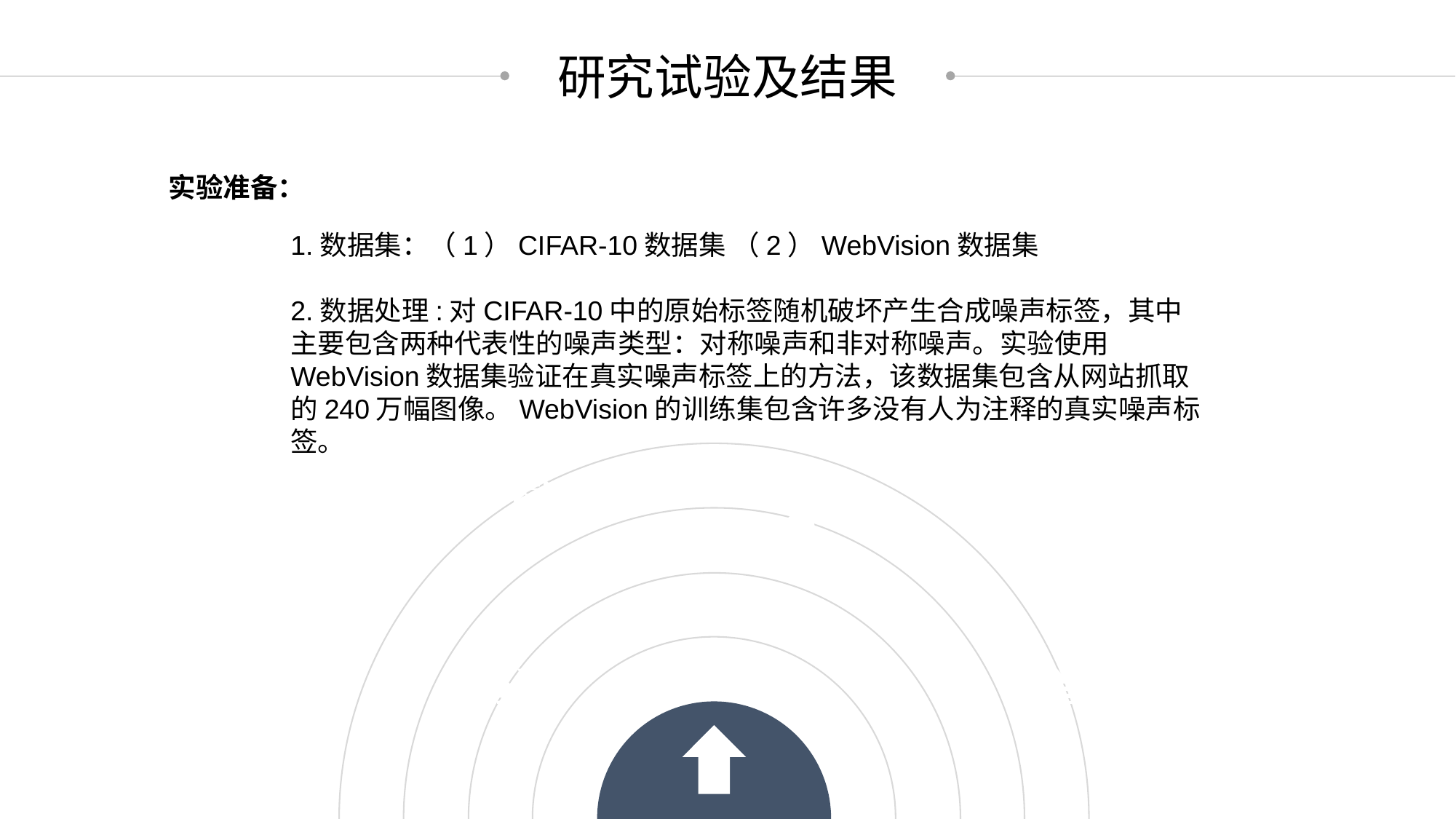

研究试验及结果
实验准备：
1.数据集：（1）CIFAR-10数据集 （2）WebVision数据集

2.数据处理:对CIFAR-10中的原始标签随机破坏产生合成噪声标签，其中主要包含两种代表性的噪声类型：对称噪声和非对称噪声。实验使用WebVision数据集验证在真实噪声标签上的方法，该数据集包含从网站抓取的240万幅图像。WebVision的训练集包含许多没有人为注释的真实噪声标签。